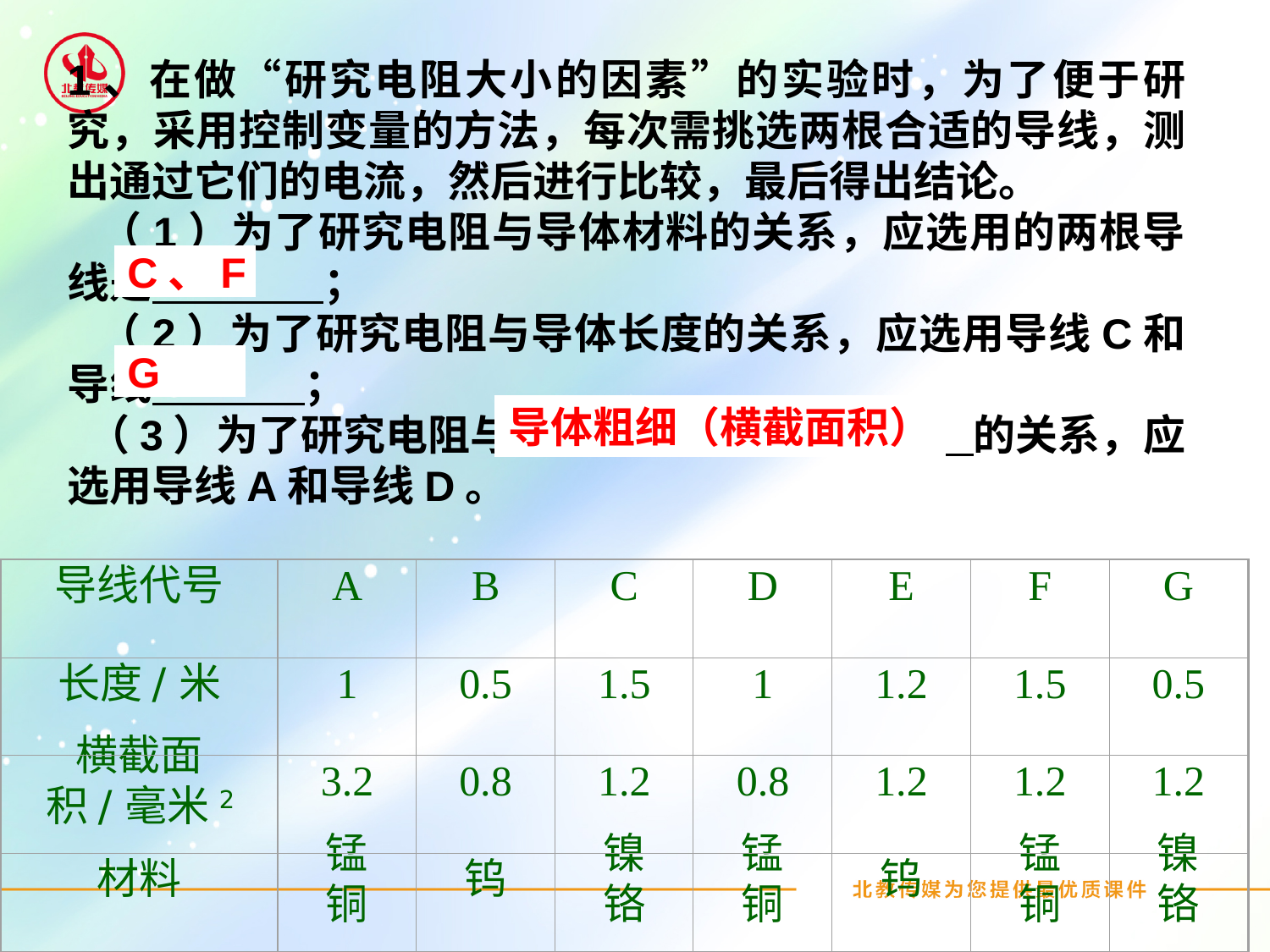

1、在做“研究电阻大小的因素”的实验时，为了便于研究，采用控制变量的方法，每次需挑选两根合适的导线，测出通过它们的电流，然后进行比较，最后得出结论。
  （1）为了研究电阻与导体材料的关系，应选用的两根导线是                  ；
  （2）为了研究电阻与导体长度的关系，应选用导线C和导线                ；
 （3）为了研究电阻与                                                的关系，应选用导线A和导线D。

C、F
G
导体粗细（横截面积）

导线代号

A

B

C

D

E

F

G

长度/米

1

0.5

1.5

1

1.2

1.5

0.5

横截面积/毫米2

3.2

0.8

1.2

0.8

1.2

1.2

1.2

材料

锰铜

钨

镍铬

锰铜

钨

锰铜

镍铬